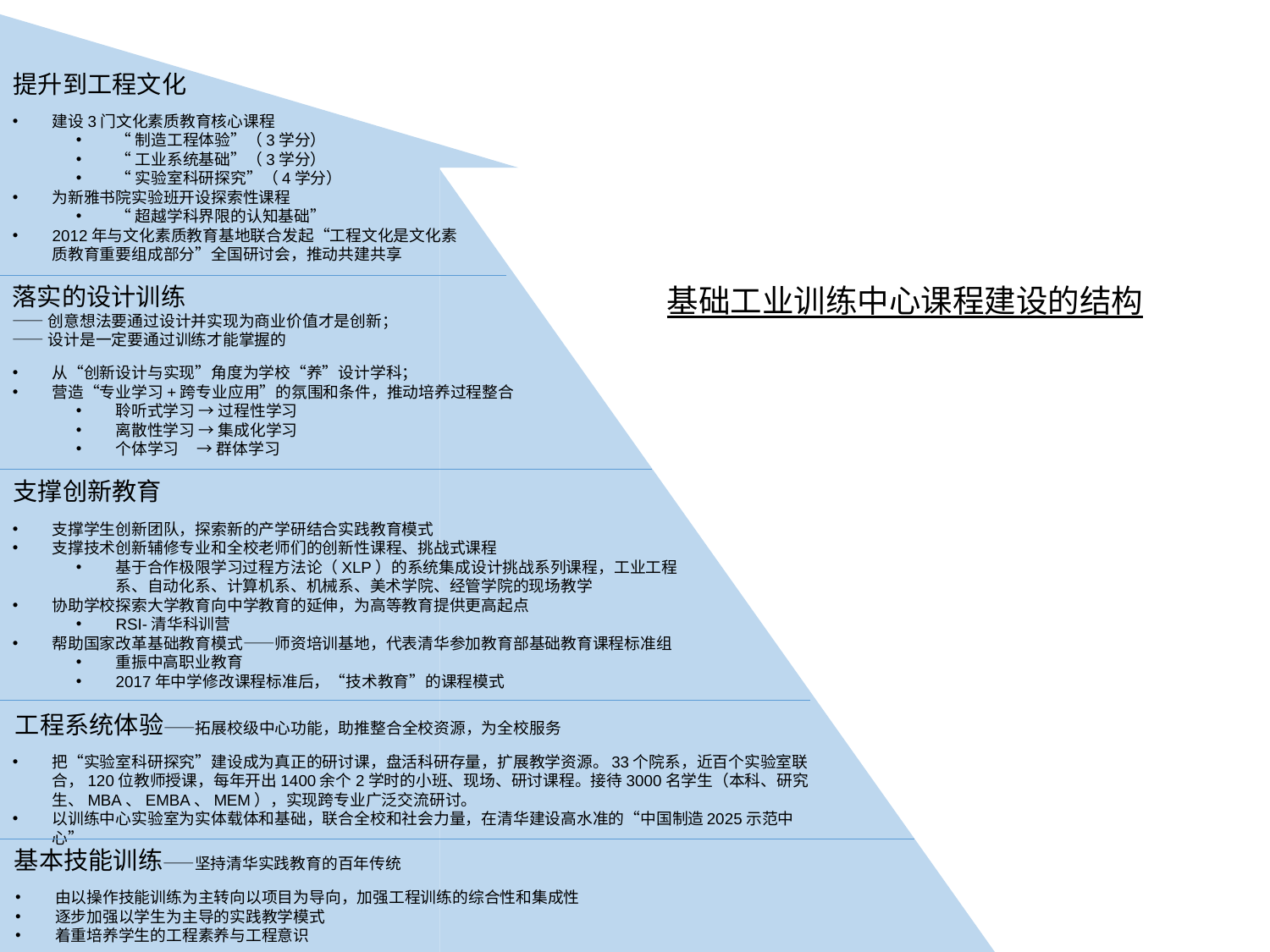

提升到工程文化
建设3门文化素质教育核心课程
“制造工程体验”（3学分）
“工业系统基础”（3学分）
“实验室科研探究”（4学分）
为新雅书院实验班开设探索性课程
“超越学科界限的认知基础”
2012年与文化素质教育基地联合发起“工程文化是文化素质教育重要组成部分”全国研讨会，推动共建共享
落实的设计训练
——创意想法要通过设计并实现为商业价值才是创新；
——设计是一定要通过训练才能掌握的
基础工业训练中心课程建设的结构
从“创新设计与实现”角度为学校“养”设计学科；
营造“专业学习+跨专业应用”的氛围和条件，推动培养过程整合
聆听式学习 → 过程性学习
离散性学习 → 集成化学习
个体学习     → 群体学习
支撑创新教育
支撑学生创新团队，探索新的产学研结合实践教育模式
支撑技术创新辅修专业和全校老师们的创新性课程、挑战式课程
基于合作极限学习过程方法论（XLP）的系统集成设计挑战系列课程，工业工程系、自动化系、计算机系、机械系、美术学院、经管学院的现场教学
协助学校探索大学教育向中学教育的延伸，为高等教育提供更高起点
RSI-清华科训营
帮助国家改革基础教育模式——师资培训基地，代表清华参加教育部基础教育课程标准组
重振中高职业教育
2017年中学修改课程标准后，“技术教育”的课程模式
工程系统体验——拓展校级中心功能，助推整合全校资源，为全校服务
把“实验室科研探究”建设成为真正的研讨课，盘活科研存量，扩展教学资源。33个院系，近百个实验室联合，120位教师授课，每年开出1400余个2学时的小班、现场、研讨课程。接待3000名学生（本科、研究生、MBA、EMBA、MEM），实现跨专业广泛交流研讨。
以训练中心实验室为实体载体和基础，联合全校和社会力量，在清华建设高水准的“中国制造2025示范中心”
基本技能训练——坚持清华实践教育的百年传统
由以操作技能训练为主转向以项目为导向，加强工程训练的综合性和集成性
逐步加强以学生为主导的实践教学模式
着重培养学生的工程素养与工程意识